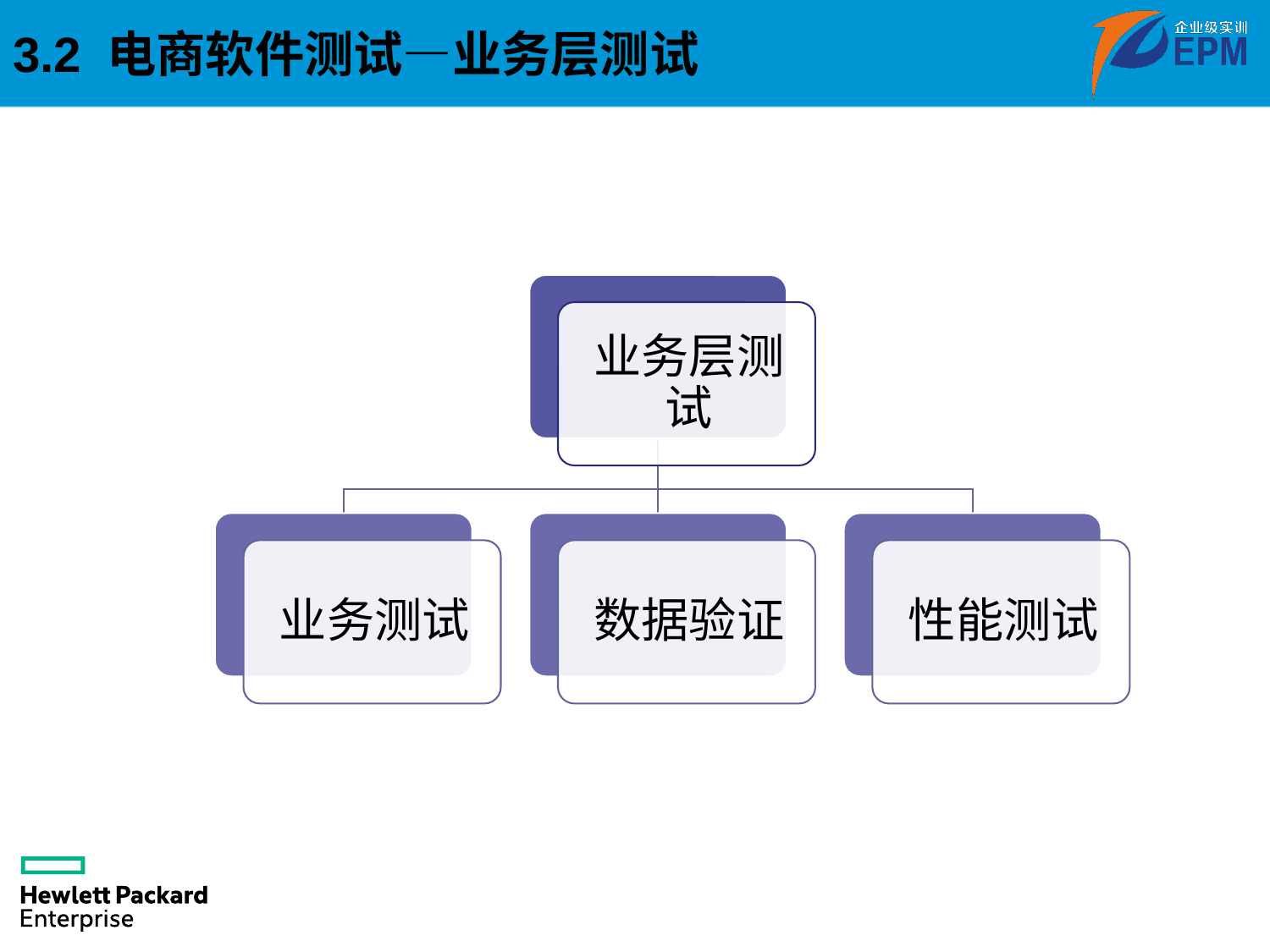

# 3.2 电商软件测试—业务层测试
业务层测试
业务测试
数据验证
性能测试